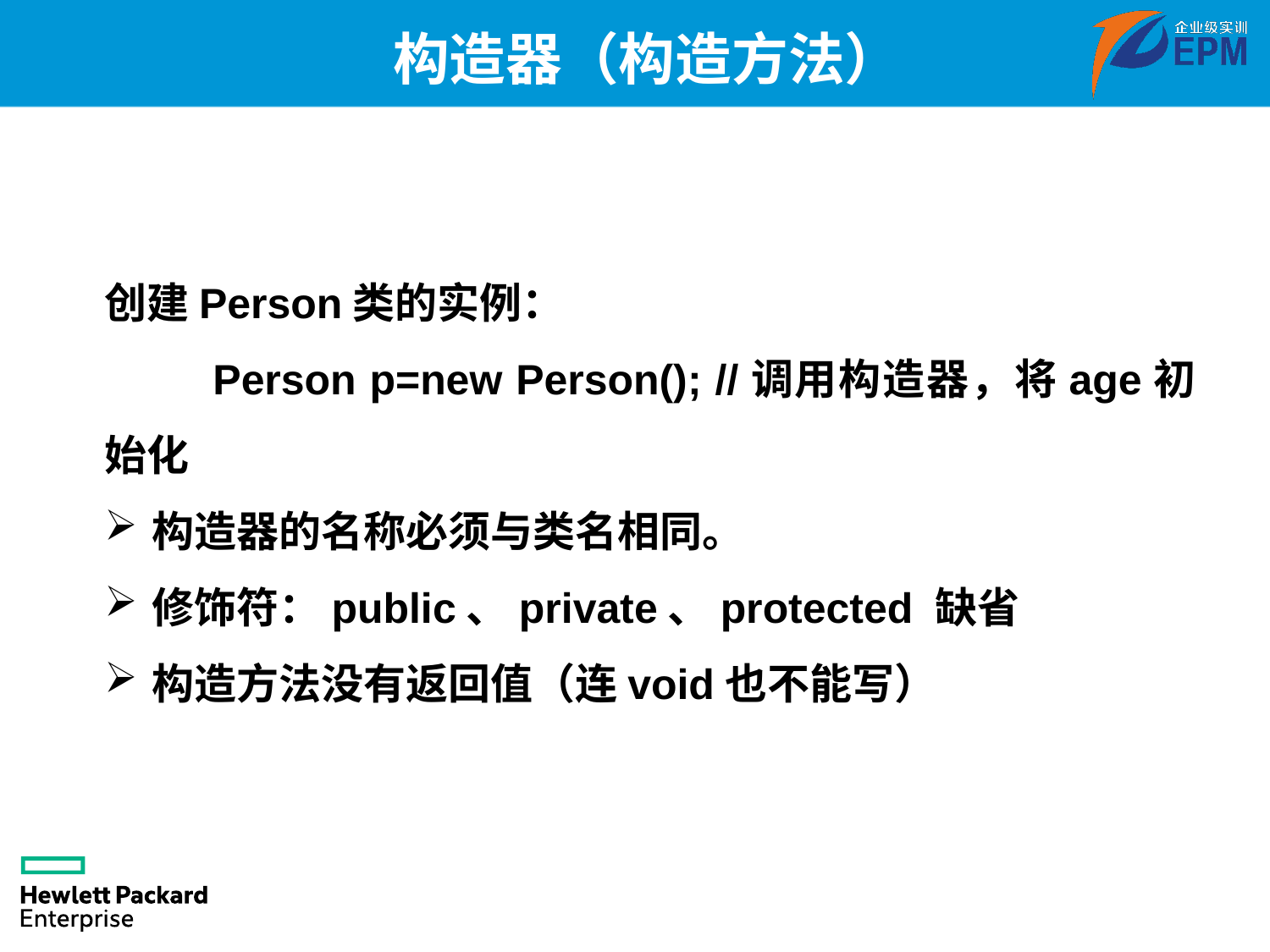

# 构造器（构造方法）
创建Person类的实例：
        Person p=new Person(); //调用构造器，将age初始化
构造器的名称必须与类名相同。
修饰符：public、private、protected 缺省
构造方法没有返回值（连void也不能写）